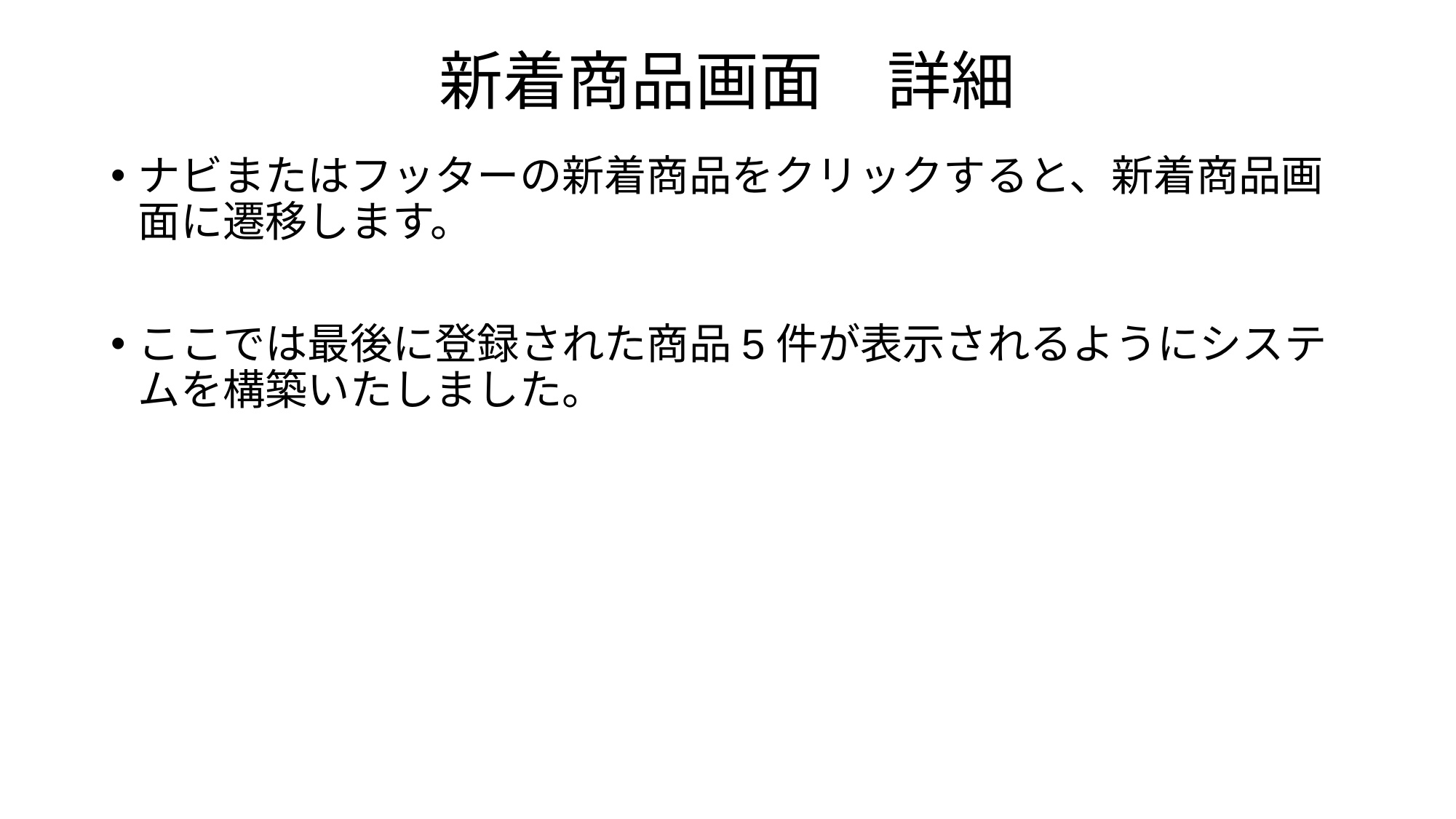

# 新着商品画面　詳細
ナビまたはフッターの新着商品をクリックすると、新着商品画面に遷移します。

ここでは最後に登録された商品5件が表示されるようにシステムを構築いたしました。